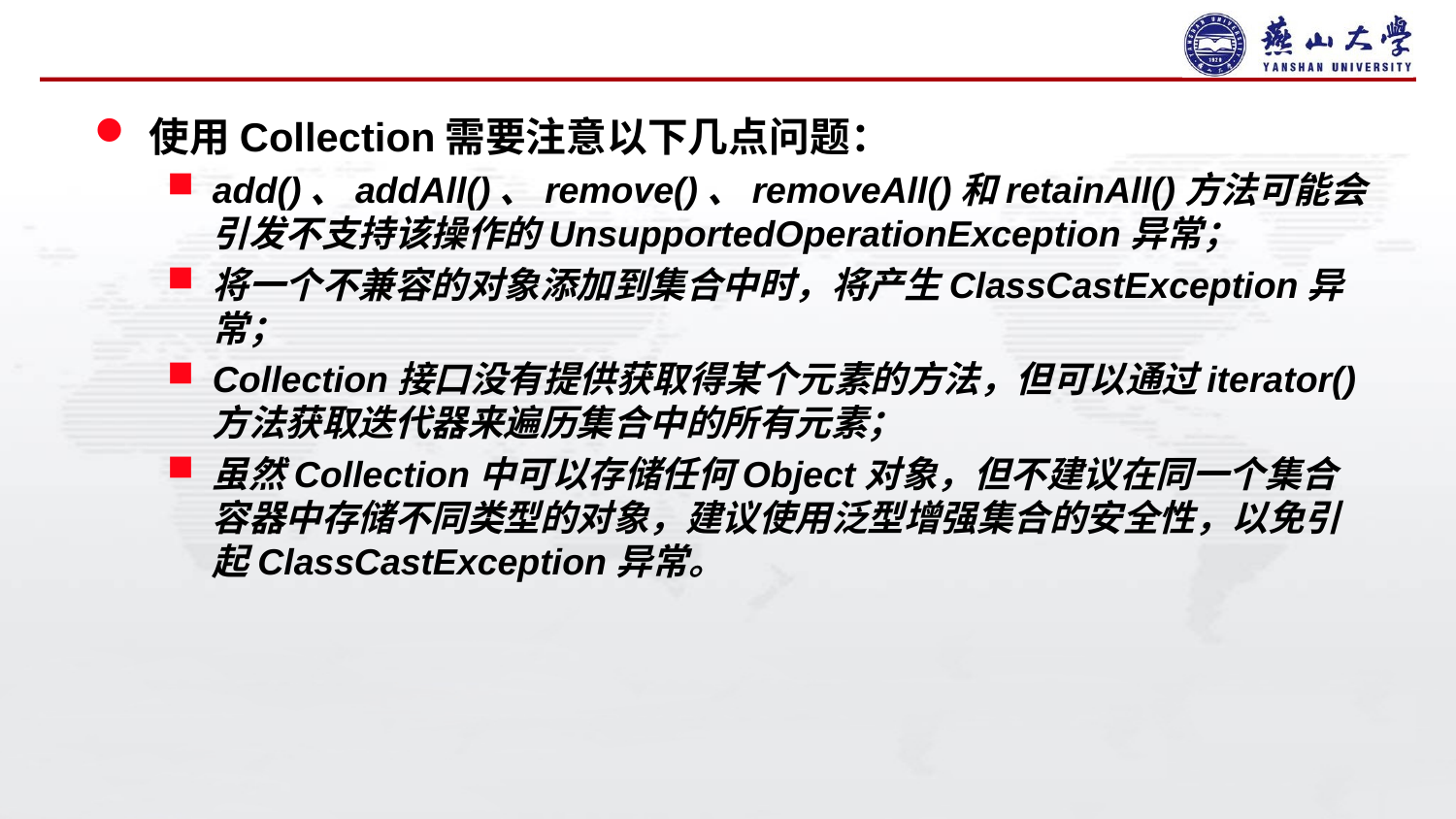

#
使用Collection需要注意以下几点问题：
add()、addAll()、remove()、removeAll()和retainAll()方法可能会引发不支持该操作的UnsupportedOperationException异常；
将一个不兼容的对象添加到集合中时，将产生ClassCastException异常；
Collection接口没有提供获取得某个元素的方法，但可以通过iterator()方法获取迭代器来遍历集合中的所有元素；
虽然Collection中可以存储任何Object对象，但不建议在同一个集合容器中存储不同类型的对象，建议使用泛型增强集合的安全性，以免引起ClassCastException异常。